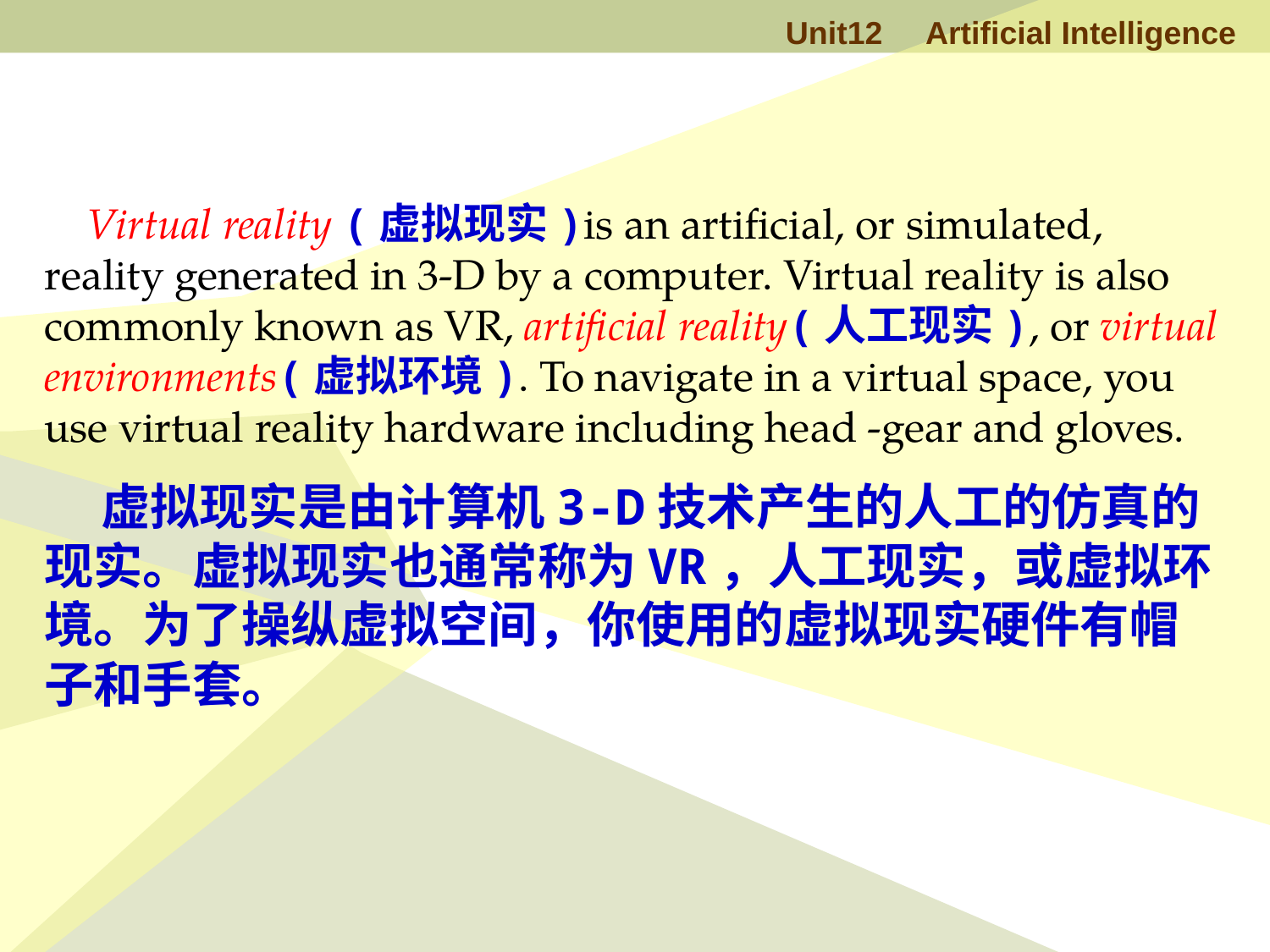

Virtual reality (虚拟现实)is an artificial, or simulated, reality generated in 3-D by a computer. Virtual reality is also commonly known as VR, artificial reality(人工现实), or virtual environments(虚拟环境). To navigate in a virtual space, you use virtual reality hardware including head -gear and gloves.
    虚拟现实是由计算机3-D技术产生的人工的仿真的现实。虚拟现实也通常称为VR，人工现实，或虚拟环境。为了操纵虚拟空间，你使用的虚拟现实硬件有帽子和手套。